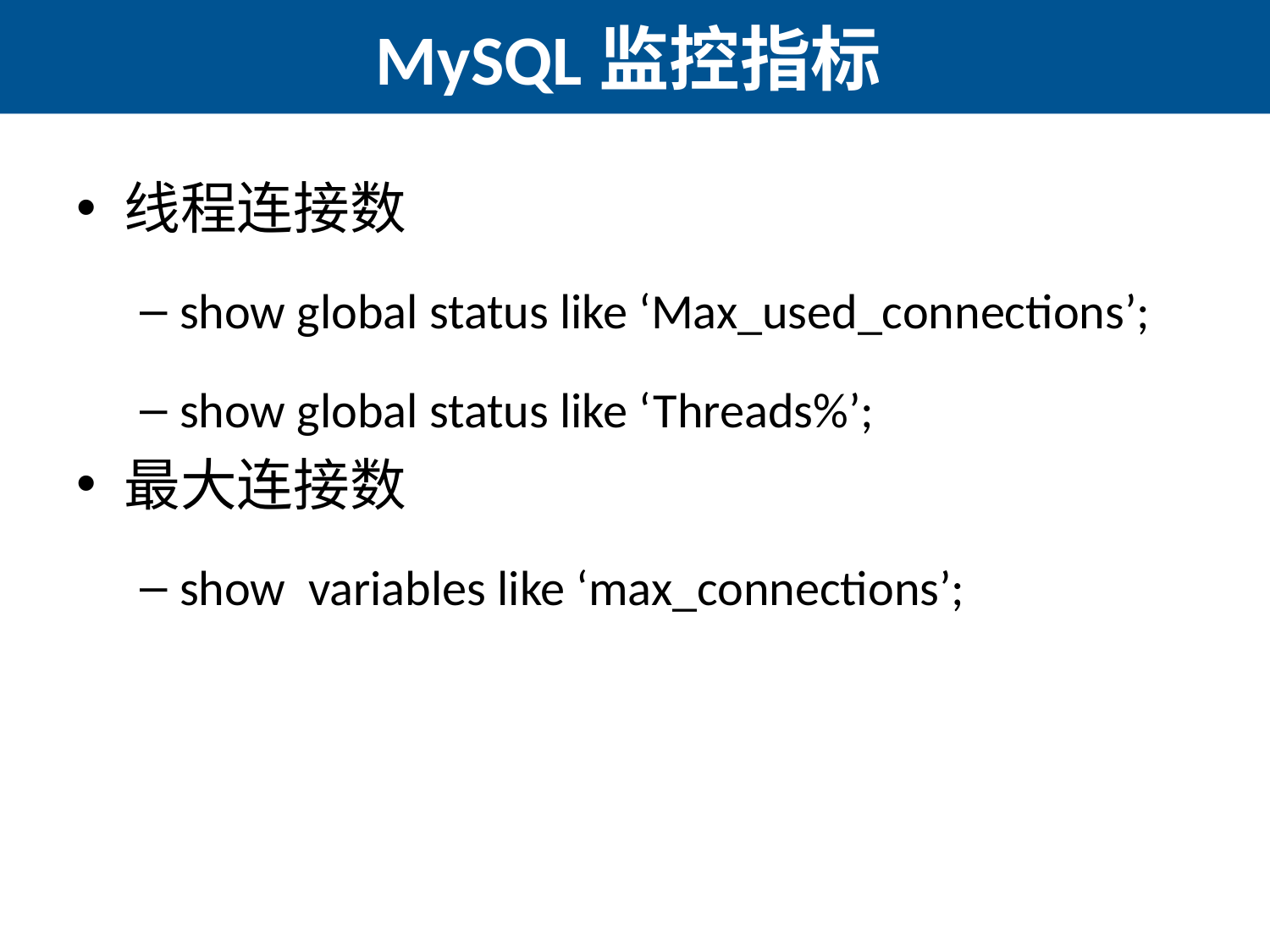

# MySQL监控指标
线程连接数
show global status like ‘Max_used_connections’;
show global status like ‘Threads%’;
最大连接数
show  variables like ‘max_connections’;